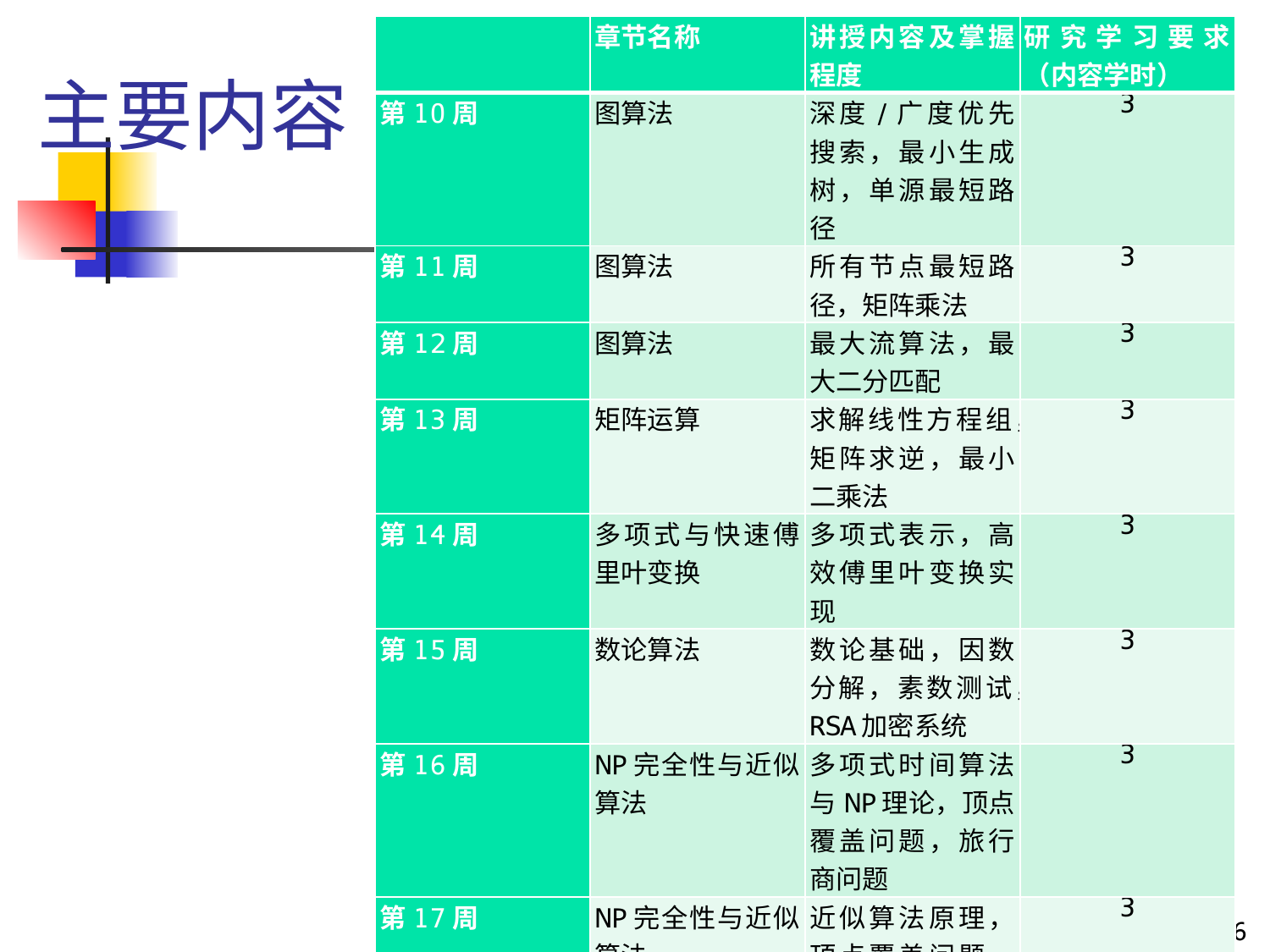

|  | 章节名称 | 讲授内容及掌握程度 | 研究学习要求（内容学时） |
| --- | --- | --- | --- |
| 第10周 | 图算法 | 深度/广度优先搜索，最小生成树，单源最短路径 | 3 |
| 第11周 | 图算法 | 所有节点最短路径，矩阵乘法 | 3 |
| 第12周 | 图算法 | 最大流算法，最大二分匹配 | 3 |
| 第13周 | 矩阵运算 | 求解线性方程组，矩阵求逆，最小二乘法 | 3 |
| 第14周 | 多项式与快速傅里叶变换 | 多项式表示，高效傅里叶变换实现 | 3 |
| 第15周 | 数论算法 | 数论基础，因数分解，素数测试，RSA加密系统 | 3 |
| 第16周 | NP完全性与近似算法 | 多项式时间算法与NP理论，顶点覆盖问题，旅行商问题 | 3 |
| 第17周 | NP完全性与近似算法 | 近似算法原理，顶点覆盖问题，旅行商问题 | 3 |
| 第18周 | NP完全性与近似算法，复习 | 子集问题 | 3 |
| 第19周 | 考试 |  |  |
# 主要内容

6